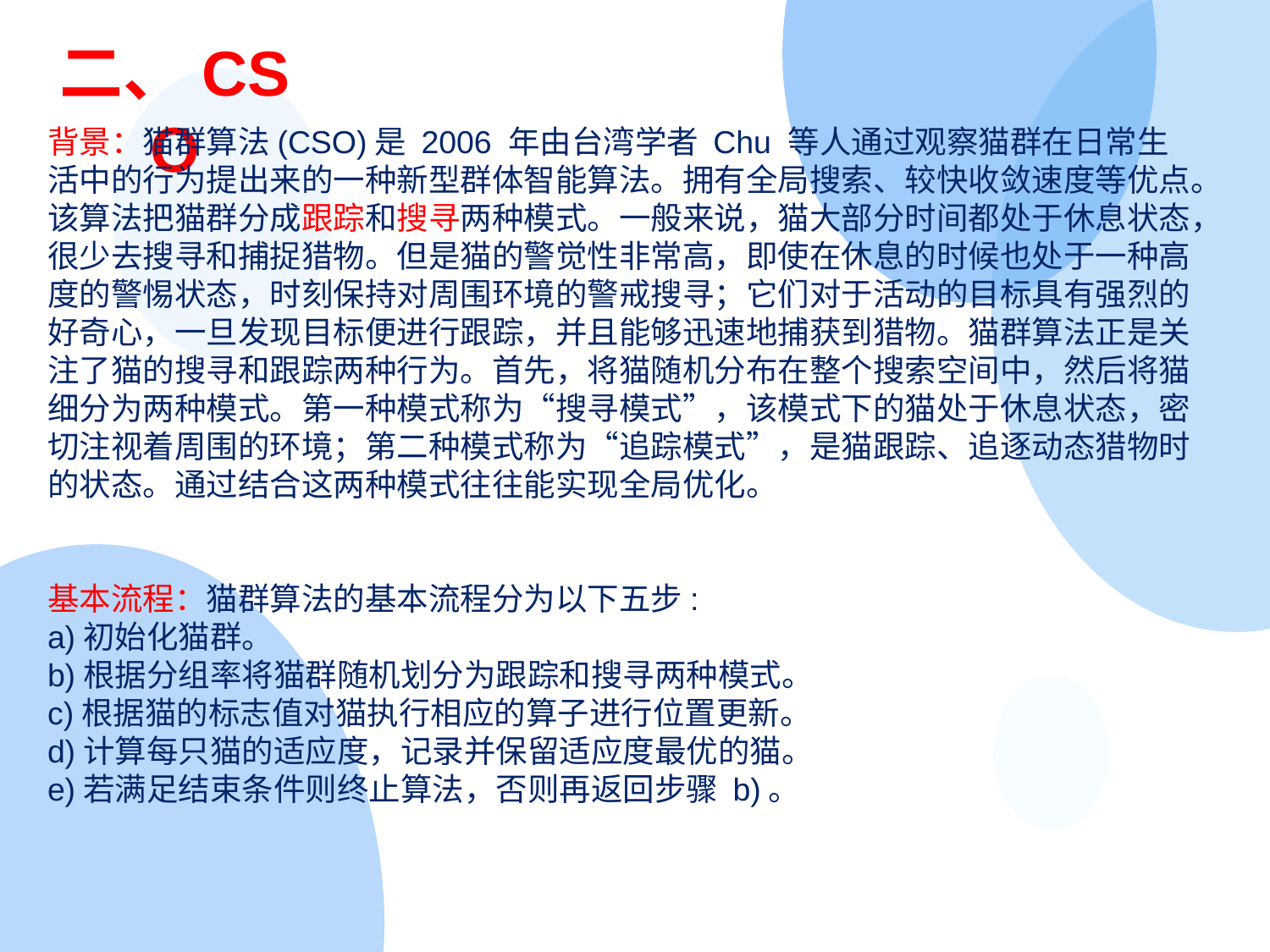

二、CSO
背景：猫群算法(CSO)是 2006 年由台湾学者 Chu 等人通过观察猫群在日常生活中的行为提出来的一种新型群体智能算法。拥有全局搜索、较快收敛速度等优点。该算法把猫群分成跟踪和搜寻两种模式。一般来说，猫大部分时间都处于休息状态，很少去搜寻和捕捉猎物。但是猫的警觉性非常高，即使在休息的时候也处于一种高度的警惕状态，时刻保持对周围环境的警戒搜寻；它们对于活动的目标具有强烈的好奇心，一旦发现目标便进行跟踪，并且能够迅速地捕获到猎物。猫群算法正是关注了猫的搜寻和跟踪两种行为。首先，将猫随机分布在整个搜索空间中，然后将猫细分为两种模式。第一种模式称为“搜寻模式”，该模式下的猫处于休息状态，密切注视着周围的环境；第二种模式称为“追踪模式”，是猫跟踪、追逐动态猎物时的状态。通过结合这两种模式往往能实现全局优化。

基本流程：猫群算法的基本流程分为以下五步:
a)初始化猫群。
b)根据分组率将猫群随机划分为跟踪和搜寻两种模式。
c)根据猫的标志值对猫执行相应的算子进行位置更新。
d)计算每只猫的适应度，记录并保留适应度最优的猫。
e)若满足结束条件则终止算法，否则再返回步骤 b)。